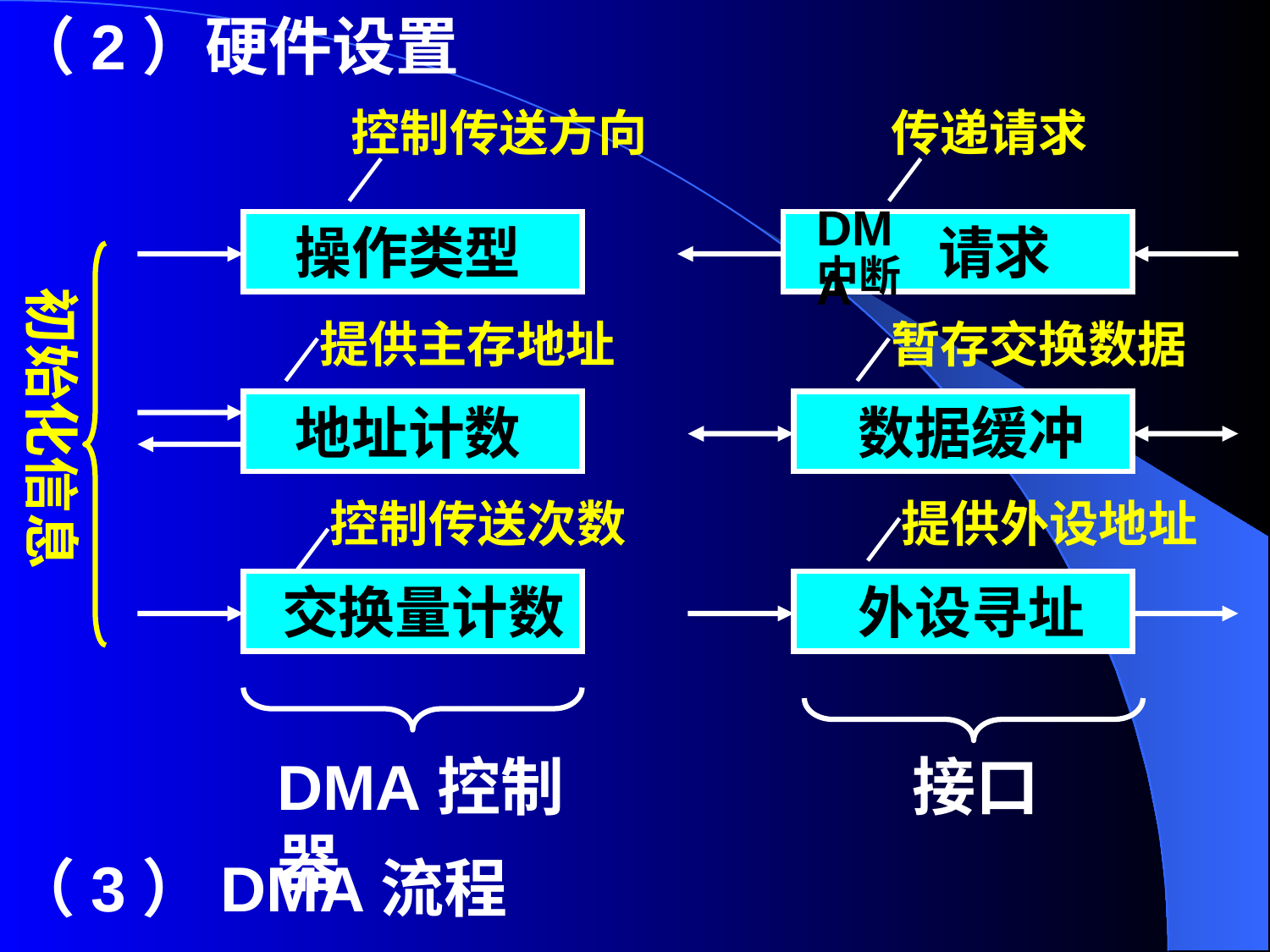

（2）硬件设置
控制传送方向
传递请求

DMA
          请求
中断
  操作类型

初始化信息
提供主存地址
暂存交换数据

  地址计数
   数据缓冲

控制传送次数
提供外设地址

 交换量计数
   外设寻址

DMA控制器
接口
（3）DMA流程